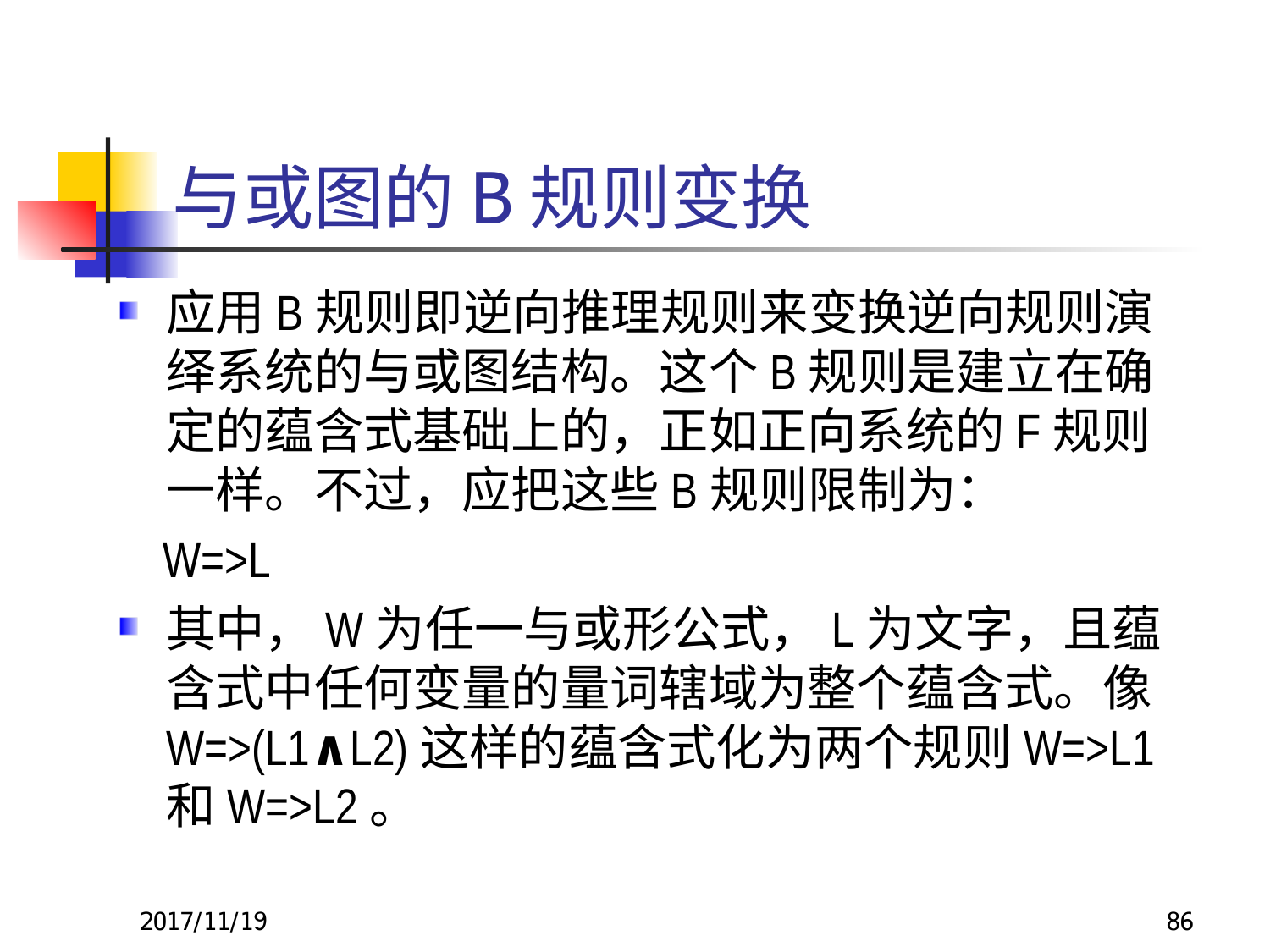

# 与或图的B规则变换
应用B规则即逆向推理规则来变换逆向规则演绎系统的与或图结构。这个B规则是建立在确定的蕴含式基础上的，正如正向系统的F规则一样。不过，应把这些B规则限制为：
    W=>L
其中，W为任一与或形公式，L为文字，且蕴含式中任何变量的量词辖域为整个蕴含式。像W=>(L1∧L2)这样的蕴含式化为两个规则W=>L1和W=>L2。
2017/11/19
86